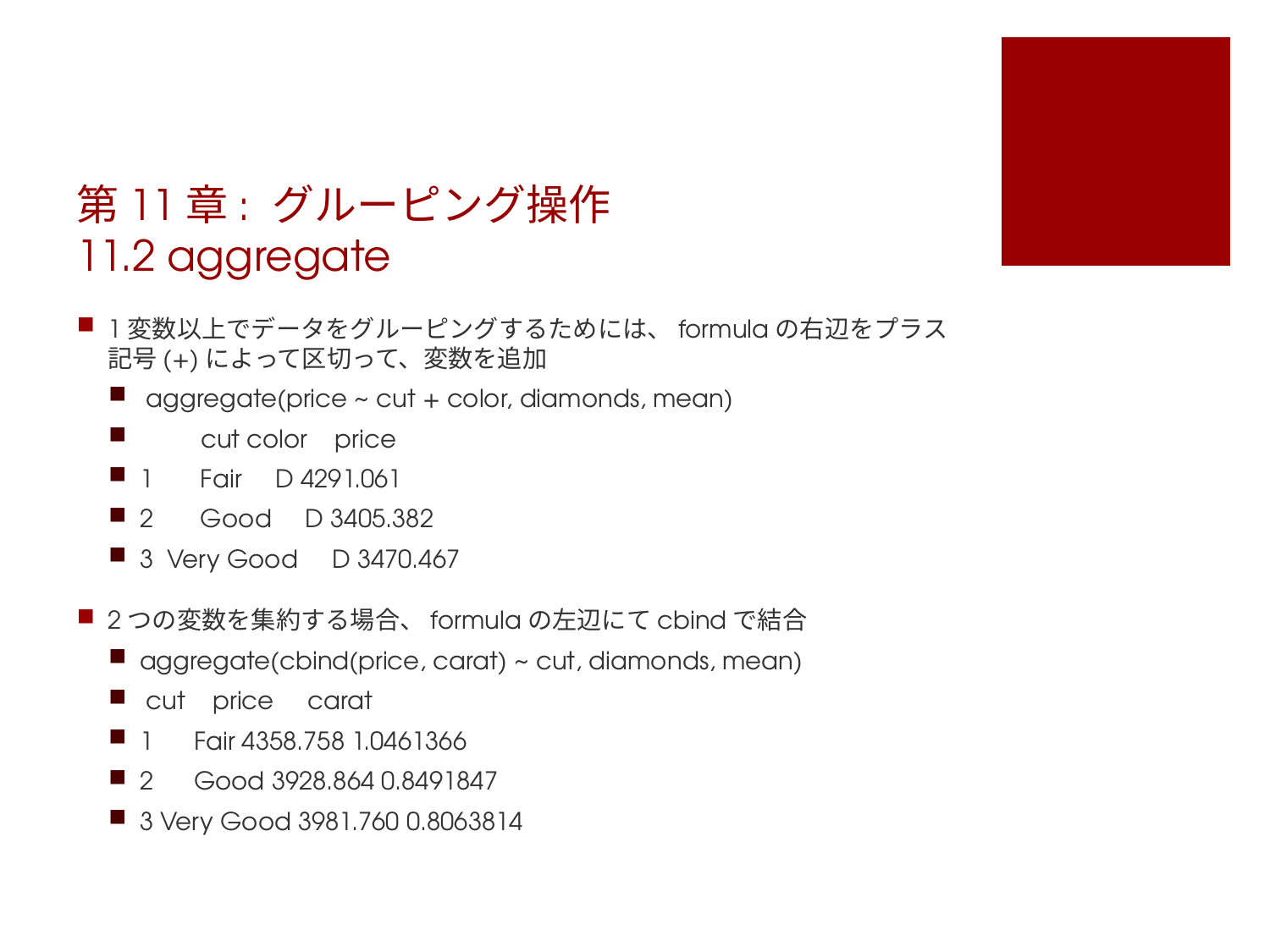

# 第11章: グルーピング操作 11.2 aggregate
1変数以上でデータをグルーピングするためには、formulaの右辺をプラス記号(+)によって区切って、変数を追加
 aggregate(price ~ cut + color, diamonds, mean)
         cut color    price
1       Fair     D 4291.061
2       Good     D 3405.382
3  Very Good     D 3470.467
2つの変数を集約する場合、formulaの左辺にてcbindで結合
aggregate(cbind(price, carat) ~ cut, diamonds, mean)
 cut    price     carat
1      Fair 4358.758 1.0461366
2      Good 3928.864 0.8491847
3 Very Good 3981.760 0.8063814